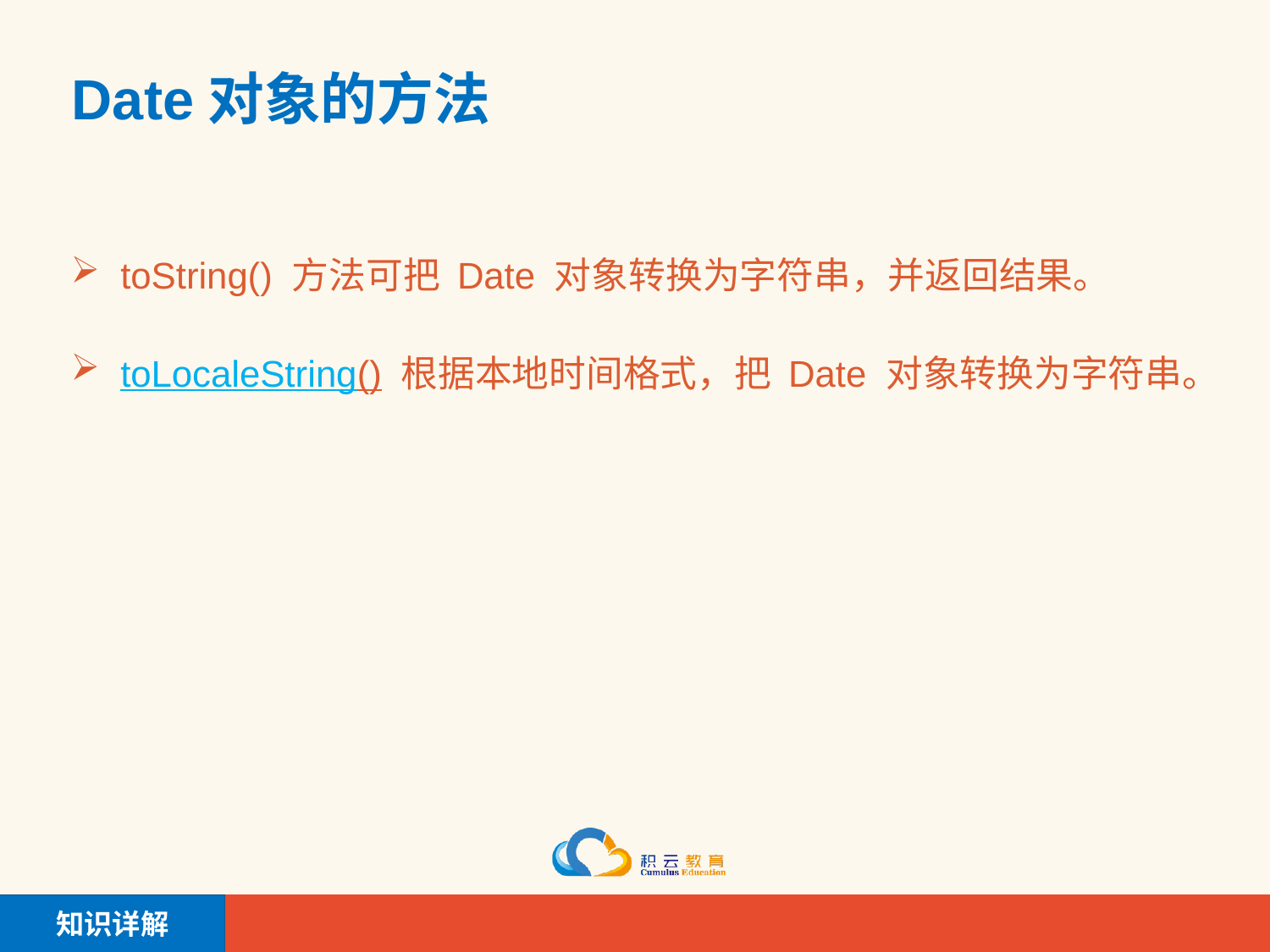

# Date对象的方法
toString() 方法可把 Date 对象转换为字符串，并返回结果。
toLocaleString() 根据本地时间格式，把 Date 对象转换为字符串。